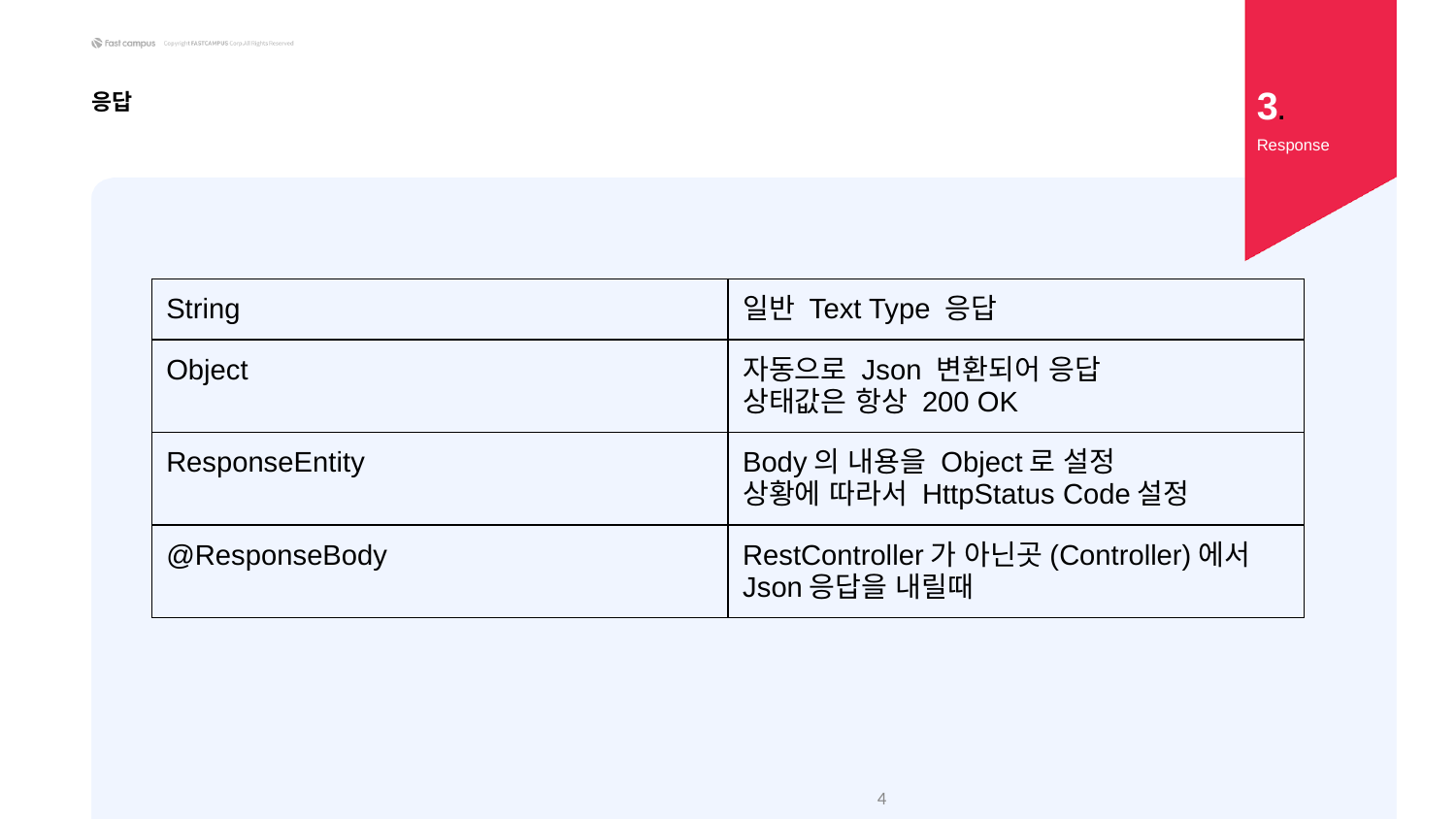

3.
응답
Response
| String | 일반 Text Type 응답 |
| --- | --- |
| Object | 자동으로 Json 변환되어 응답 상태값은 항상 200 OK |
| ResponseEntity | Body의 내용을 Object로 설정 상황에 따라서 HttpStatus Code설정 |
| @ResponseBody | RestController가 아닌곳(Controller)에서 Json응답을 내릴때 |
4